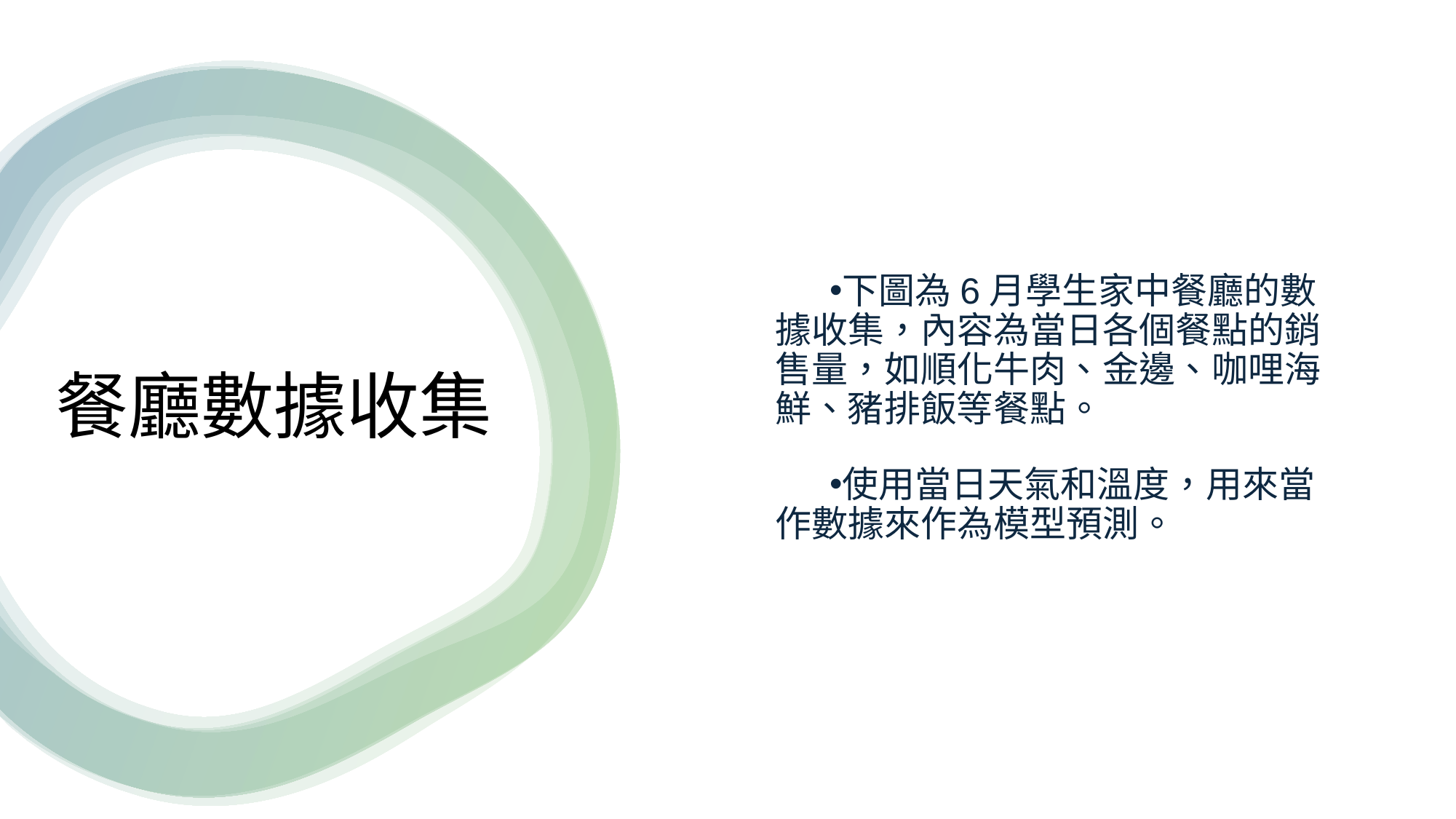

下圖為6月學生家中餐廳的數據收集，內容為當日各個餐點的銷售量，如順化牛肉、金邊、咖哩海鮮、豬排飯等餐點。
使用當日天氣和溫度，用來當作數據來作為模型預測。
# 餐廳數據收集